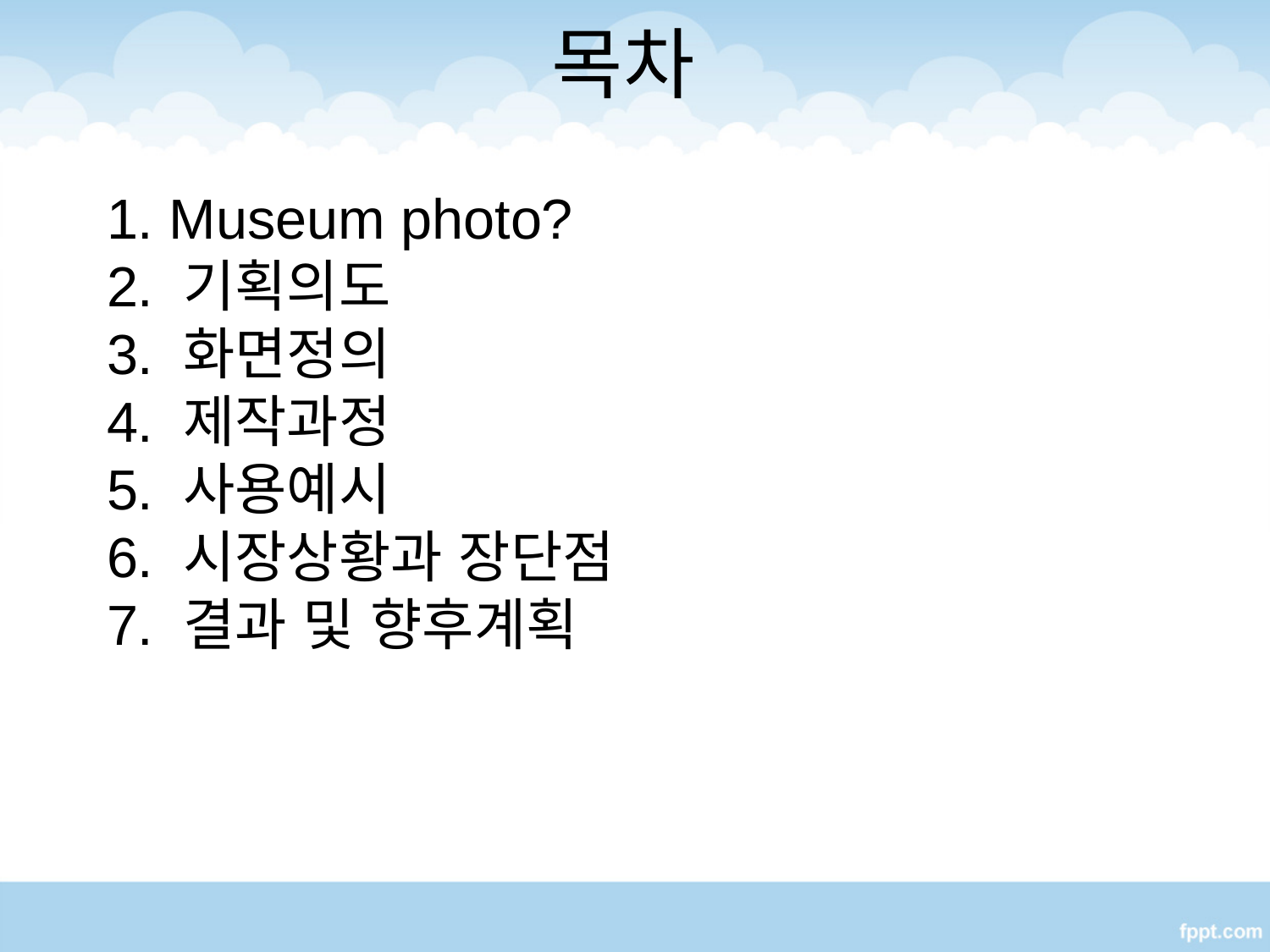

# 목차
1. Museum photo?
2. 기획의도
3. 화면정의
4. 제작과정
5. 사용예시
6. 시장상황과 장단점
7. 결과 및 향후계획